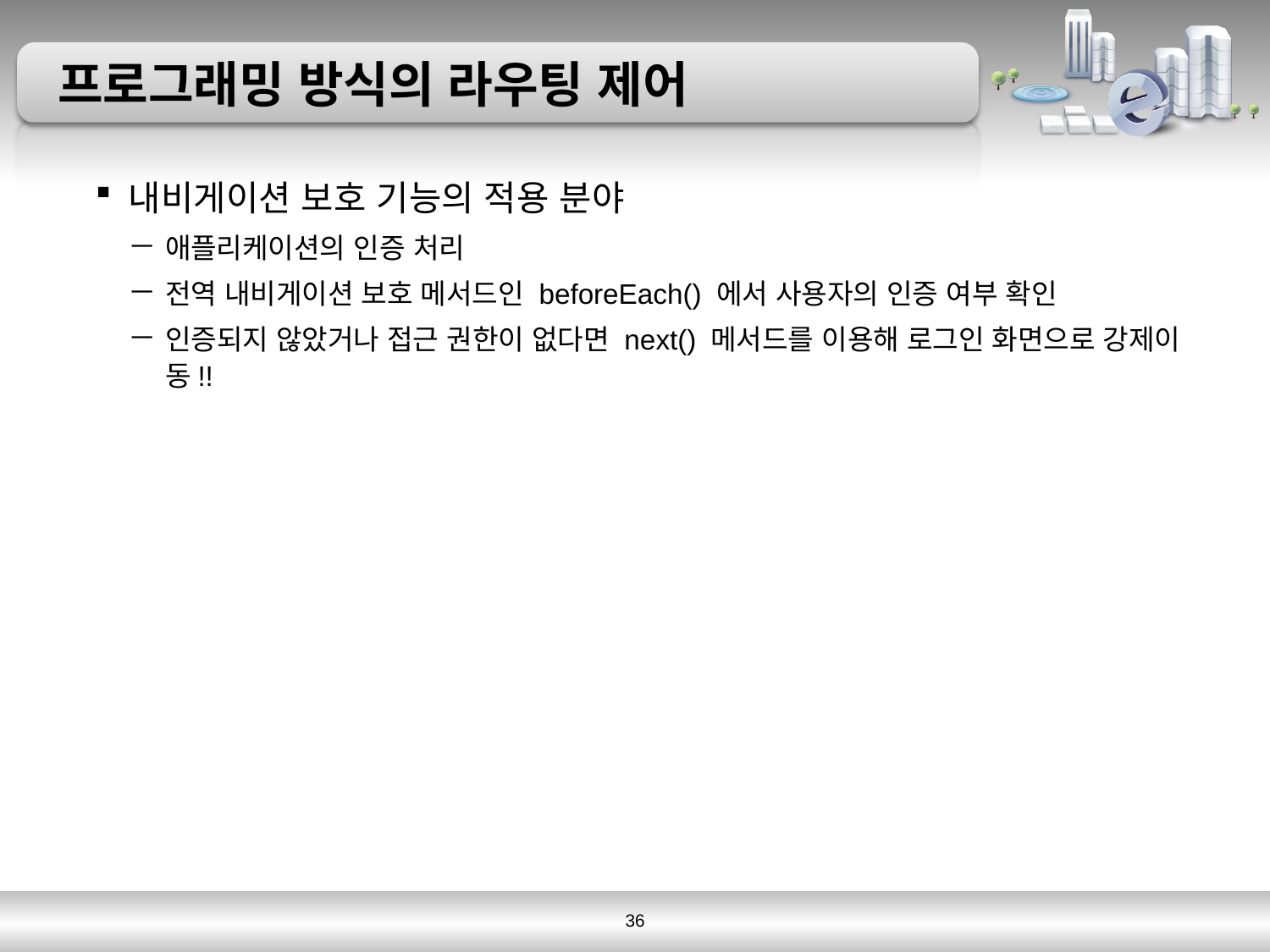

# 프로그래밍 방식의 라우팅 제어
내비게이션 보호 기능의 적용 분야
애플리케이션의 인증 처리
전역 내비게이션 보호 메서드인 beforeEach() 에서 사용자의 인증 여부 확인
인증되지 않았거나 접근 권한이 없다면 next() 메서드를 이용해 로그인 화면으로 강제이동!!